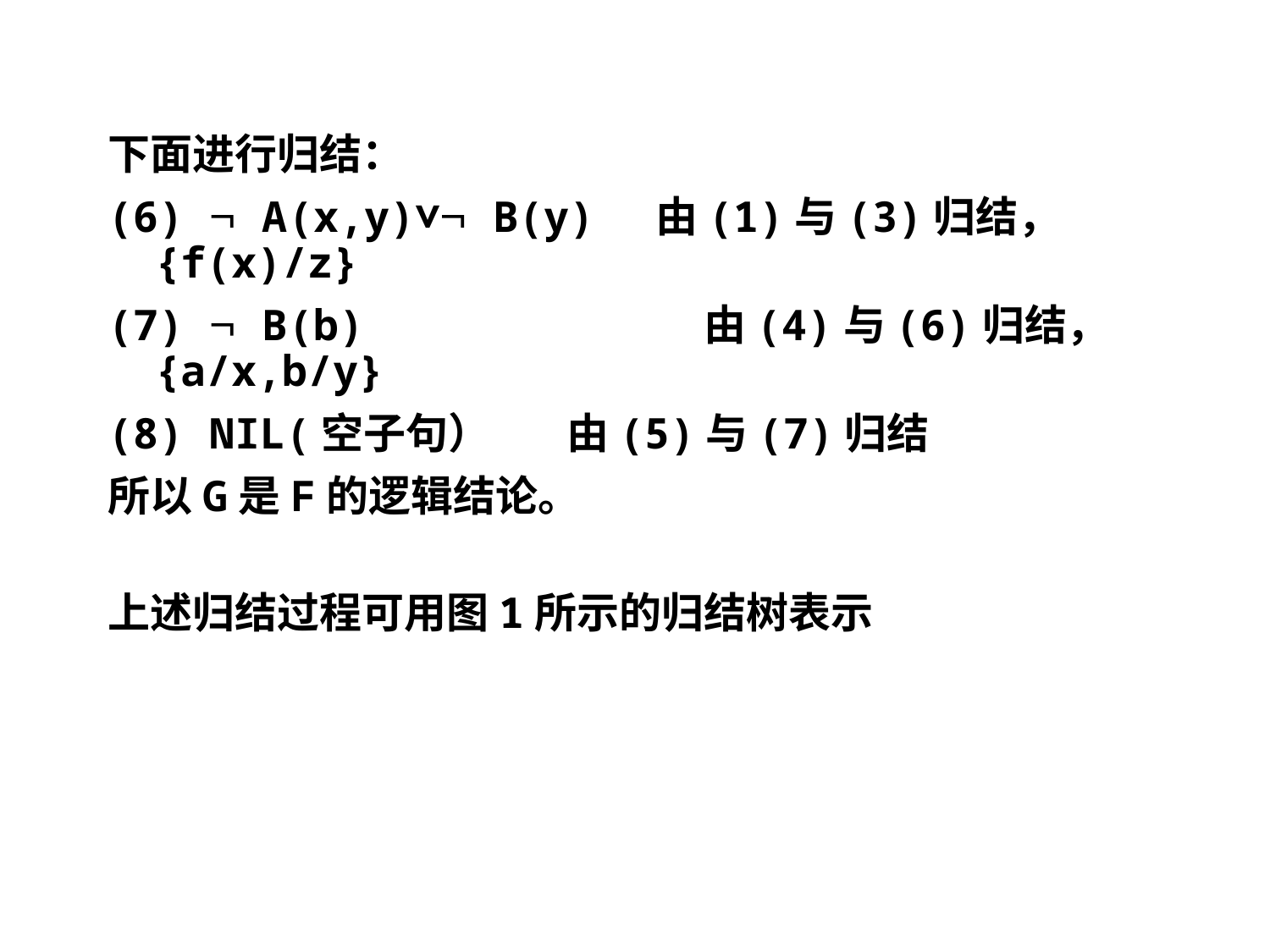

下面进行归结：
(6) ¬ A(x,y)∨¬ B(y)  由(1)与(3)归结，{f(x)/z}
(7) ¬ B(b)             由(4)与(6)归结，{a/x,b/y}
(8) NIL(空子句）        由(5)与(7)归结
所以G是F的逻辑结论。

上述归结过程可用图1所示的归结树表示